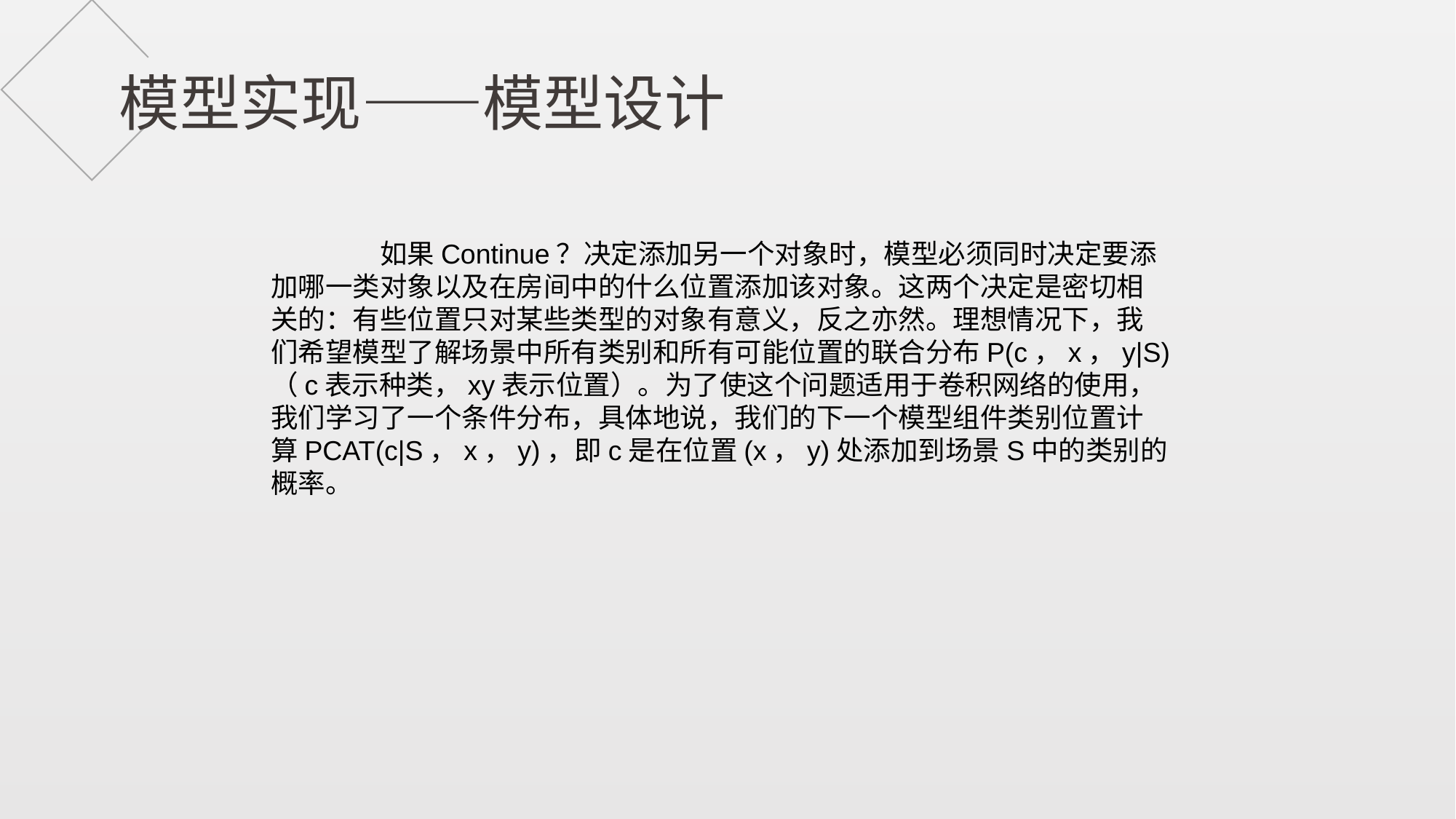

模型实现——模型设计
	如果Continue？决定添加另一个对象时，模型必须同时决定要添加哪一类对象以及在房间中的什么位置添加该对象。这两个决定是密切相关的：有些位置只对某些类型的对象有意义，反之亦然。理想情况下，我们希望模型了解场景中所有类别和所有可能位置的联合分布P(c，x，y|S)（c表示种类，xy表示位置）。为了使这个问题适用于卷积网络的使用，我们学习了一个条件分布，具体地说，我们的下一个模型组件类别位置计算PCAT(c|S，x，y)，即c是在位置(x，y)处添加到场景S中的类别的概率。